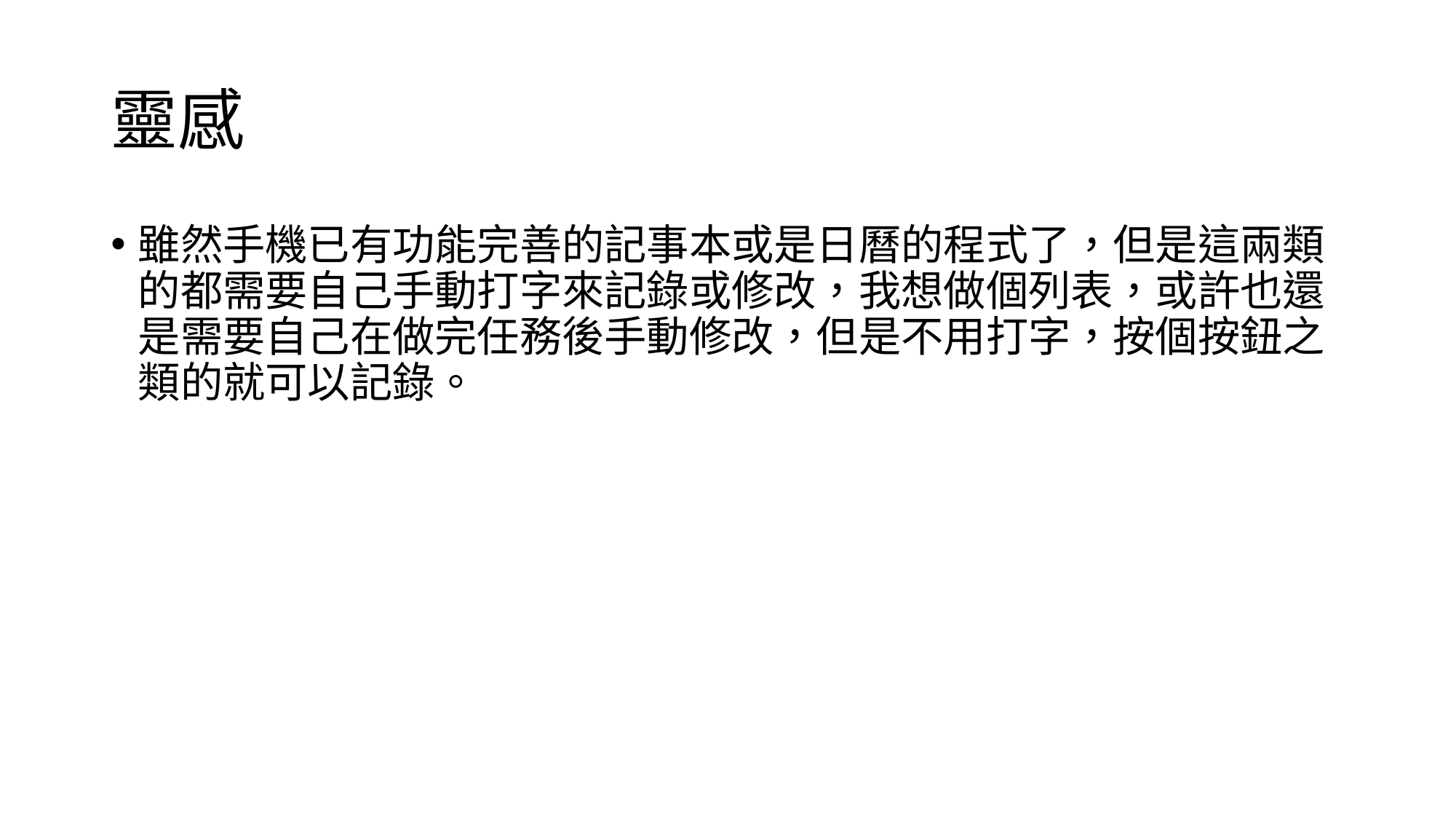

# 靈感
雖然手機已有功能完善的記事本或是日曆的程式了，但是這兩類的都需要自己手動打字來記錄或修改，我想做個列表，或許也還是需要自己在做完任務後手動修改，但是不用打字，按個按鈕之類的就可以記錄。